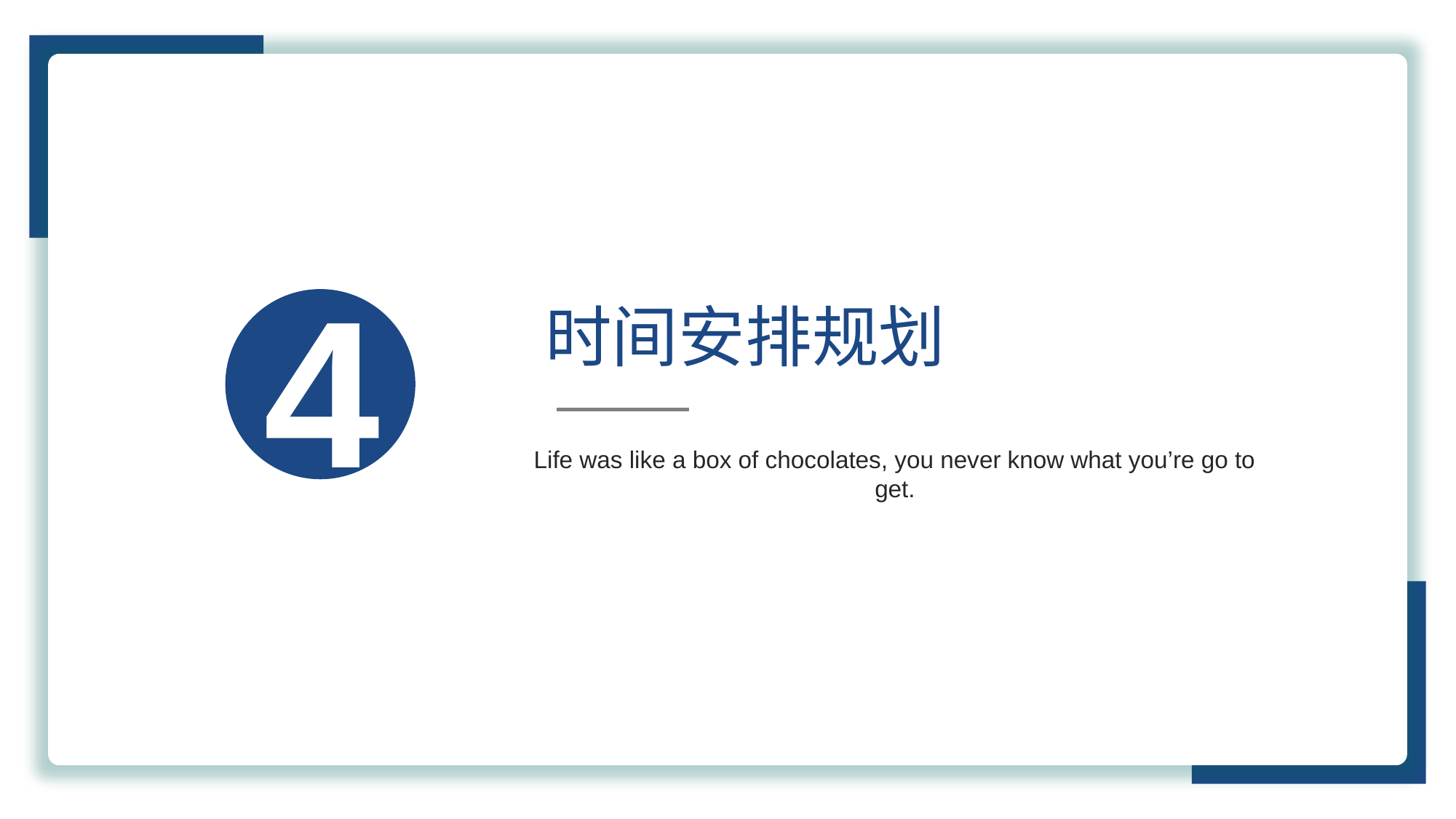

4
时间安排规划
Life was like a box of chocolates, you never know what you’re go to get.